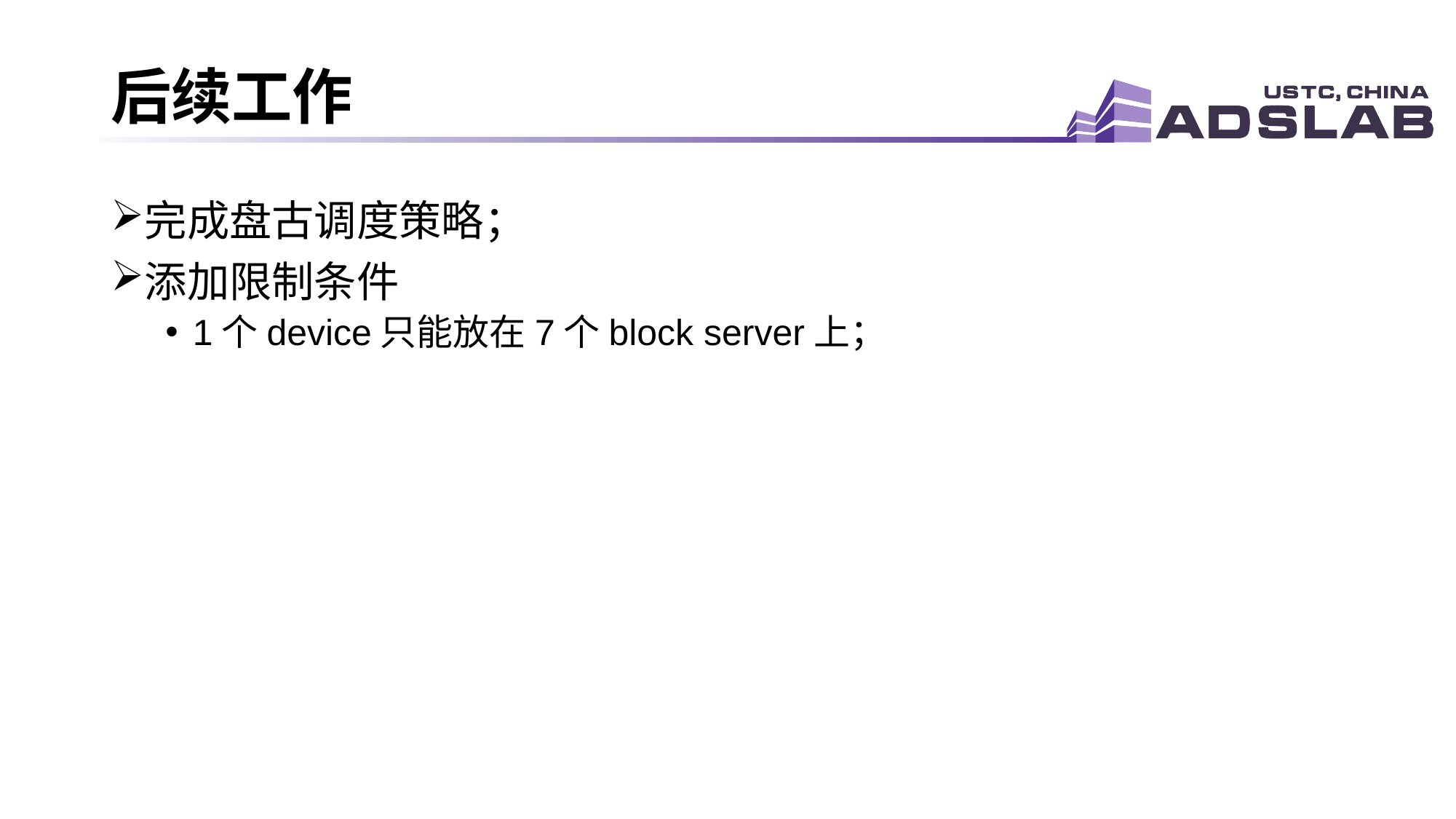

# 后续工作
完成盘古调度策略；
添加限制条件
1个device只能放在7个block server上；
44